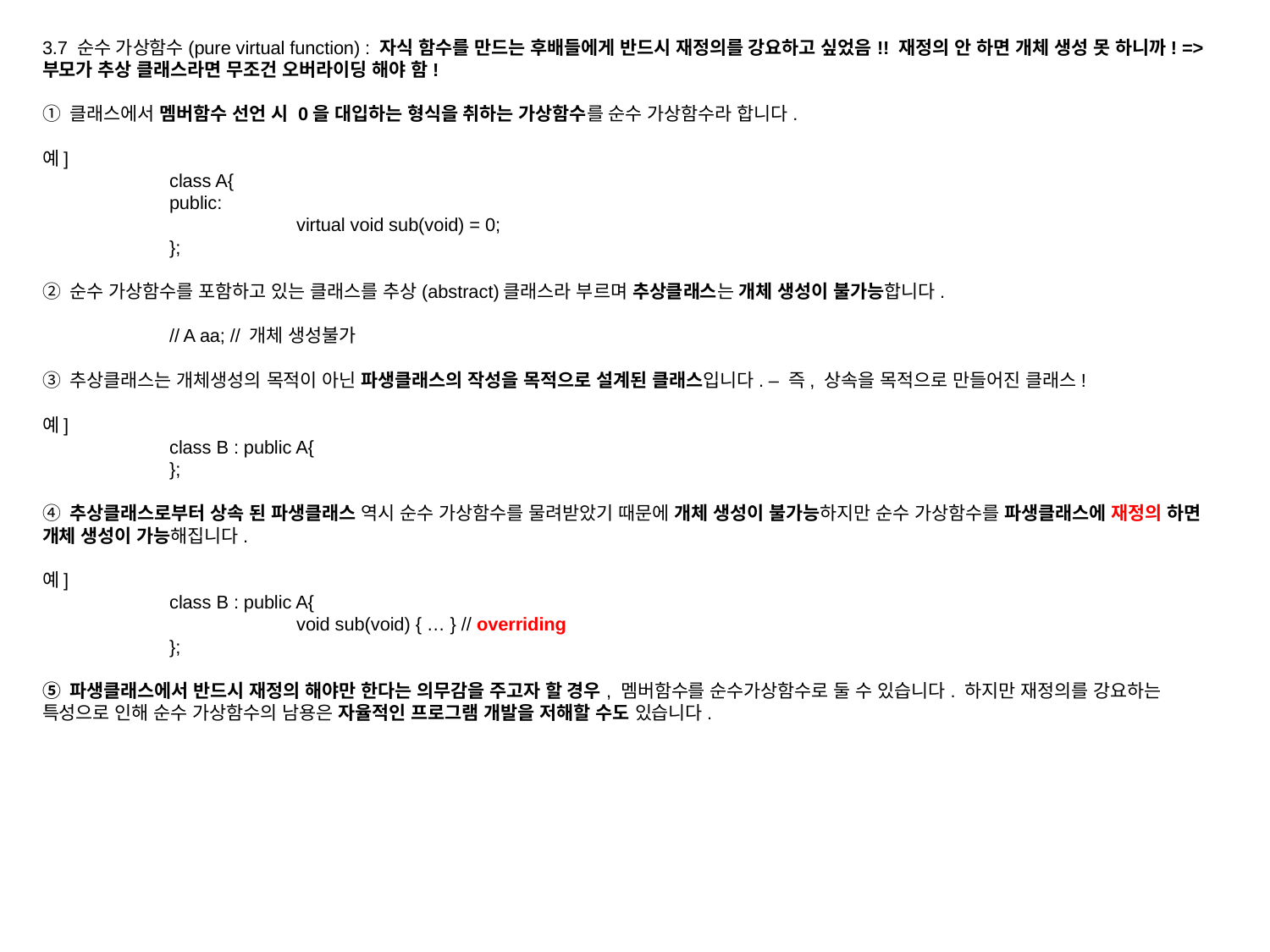

3.7 순수 가상함수(pure virtual function) : 자식 함수를 만드는 후배들에게 반드시 재정의를 강요하고 싶었음!! 재정의 안 하면 개체 생성 못 하니까! => 부모가 추상 클래스라면 무조건 오버라이딩 해야 함!

① 클래스에서 멤버함수 선언 시 0을 대입하는 형식을 취하는 가상함수를 순수 가상함수라 합니다.

예]
	class A{
	public:
		virtual void sub(void) = 0;
	};

② 순수 가상함수를 포함하고 있는 클래스를 추상(abstract)클래스라 부르며 추상클래스는 개체 생성이 불가능합니다.

	// A aa; // 개체 생성불가

③ 추상클래스는 개체생성의 목적이 아닌 파생클래스의 작성을 목적으로 설계된 클래스입니다. – 즉, 상속을 목적으로 만들어진 클래스!

예]
	class B : public A{
	};

④ 추상클래스로부터 상속 된 파생클래스 역시 순수 가상함수를 물려받았기 때문에 개체 생성이 불가능하지만 순수 가상함수를 파생클래스에 재정의 하면 개체 생성이 가능해집니다.

예]
	class B : public A{
		void sub(void) { … } // overriding
 	};

⑤ 파생클래스에서 반드시 재정의 해야만 한다는 의무감을 주고자 할 경우, 멤버함수를 순수가상함수로 둘 수 있습니다. 하지만 재정의를 강요하는 특성으로 인해 순수 가상함수의 남용은 자율적인 프로그램 개발을 저해할 수도 있습니다.